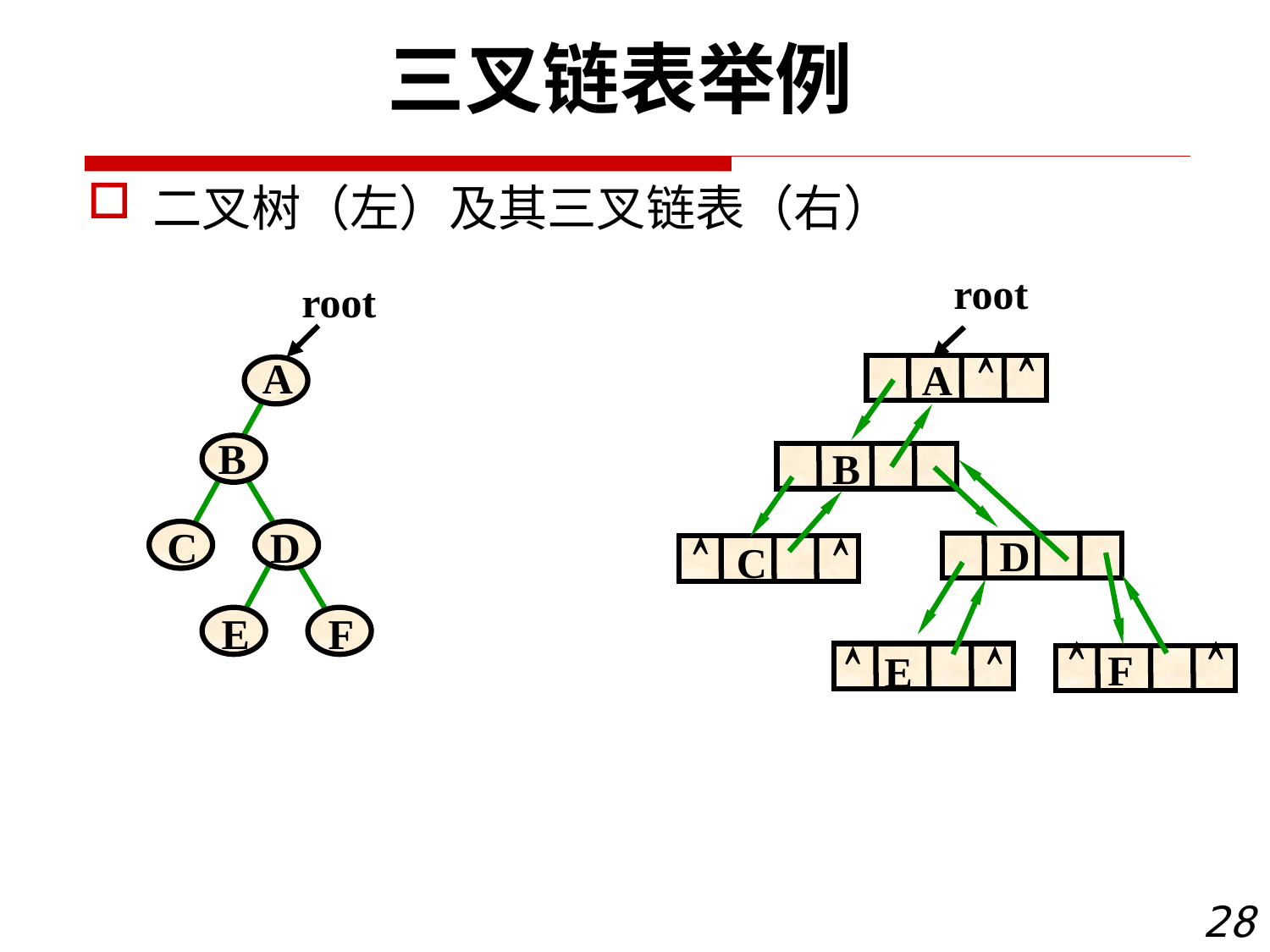

三叉链表举例
二叉树（左）及其三叉链表（右）
root
root

A

B

C
D

E
F

∧
∧
A

B

D
∧
∧
C

∧
∧
∧
∧
F
E

28